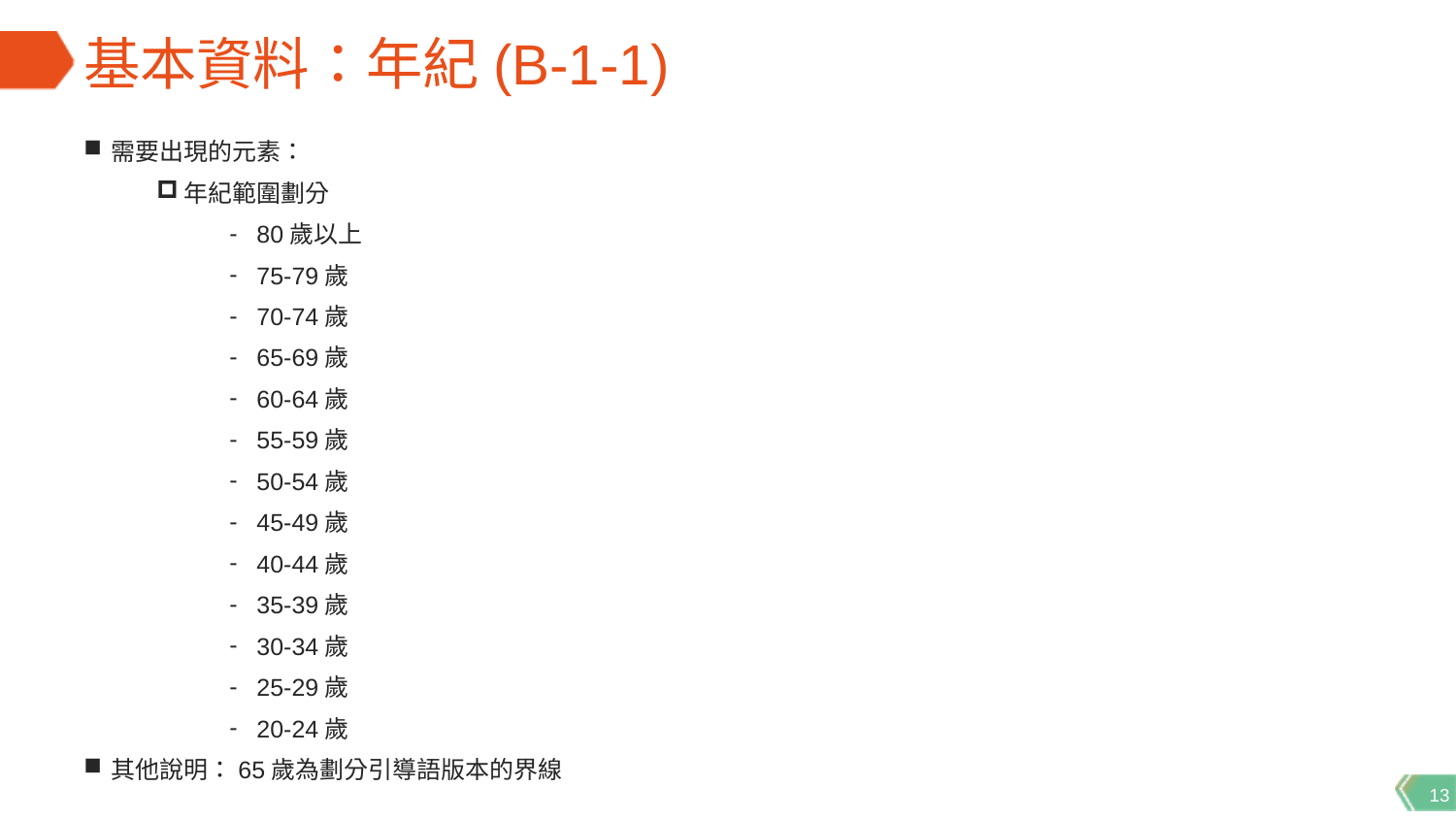

# 基本資料：年紀(B-1-1)
需要出現的元素：
年紀範圍劃分
80歲以上
75-79歲
70-74歲
65-69歲
60-64歲
55-59歲
50-54歲
45-49歲
40-44歲
35-39歲
30-34歲
25-29歲
20-24歲
其他說明：65歲為劃分引導語版本的界線

13